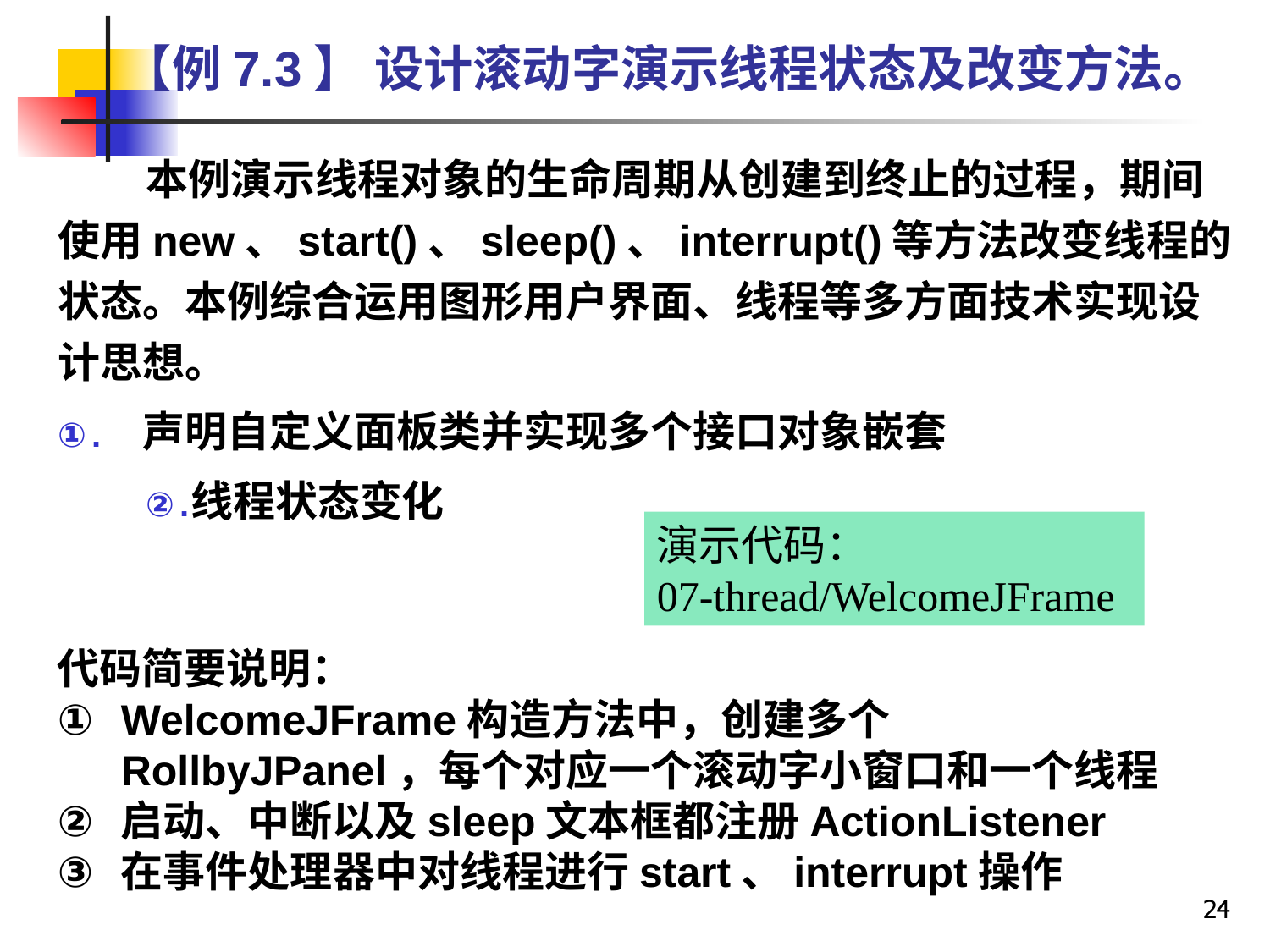

# 【例7.3】 设计滚动字演示线程状态及改变方法。
本例演示线程对象的生命周期从创建到终止的过程，期间使用new、start()、sleep()、interrupt()等方法改变线程的状态。本例综合运用图形用户界面、线程等多方面技术实现设计思想。
声明自定义面板类并实现多个接口对象嵌套
线程状态变化
演示代码：
07-thread/WelcomeJFrame
代码简要说明：
WelcomeJFrame构造方法中，创建多个RollbyJPanel，每个对应一个滚动字小窗口和一个线程
启动、中断以及sleep文本框都注册ActionListener
在事件处理器中对线程进行start、interrupt操作
24